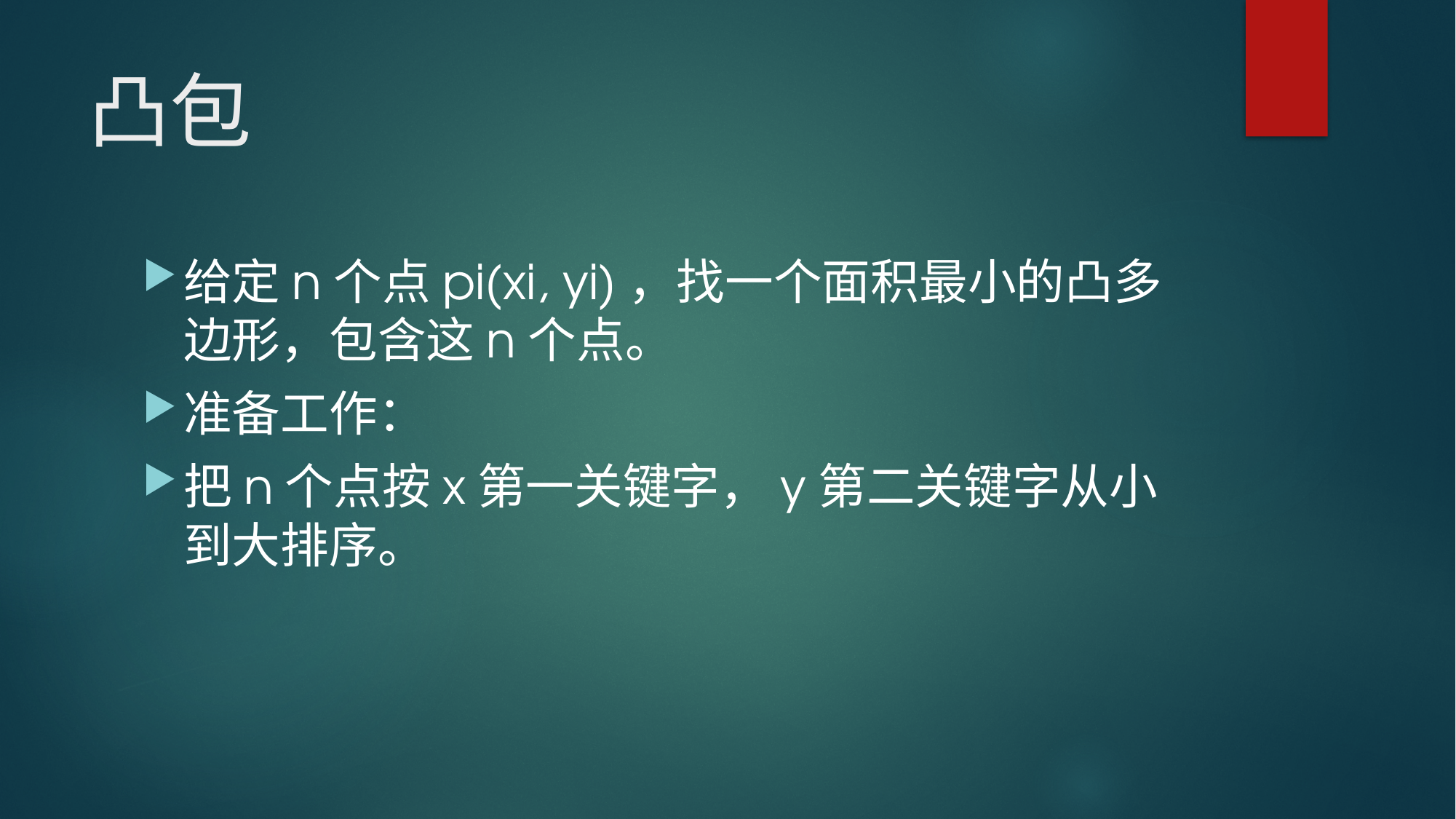

# 凸包
给定n个点pi(xi, yi)，找一个面积最小的凸多边形，包含这n个点。
准备工作：
把n个点按x第一关键字，y第二关键字从小到大排序。